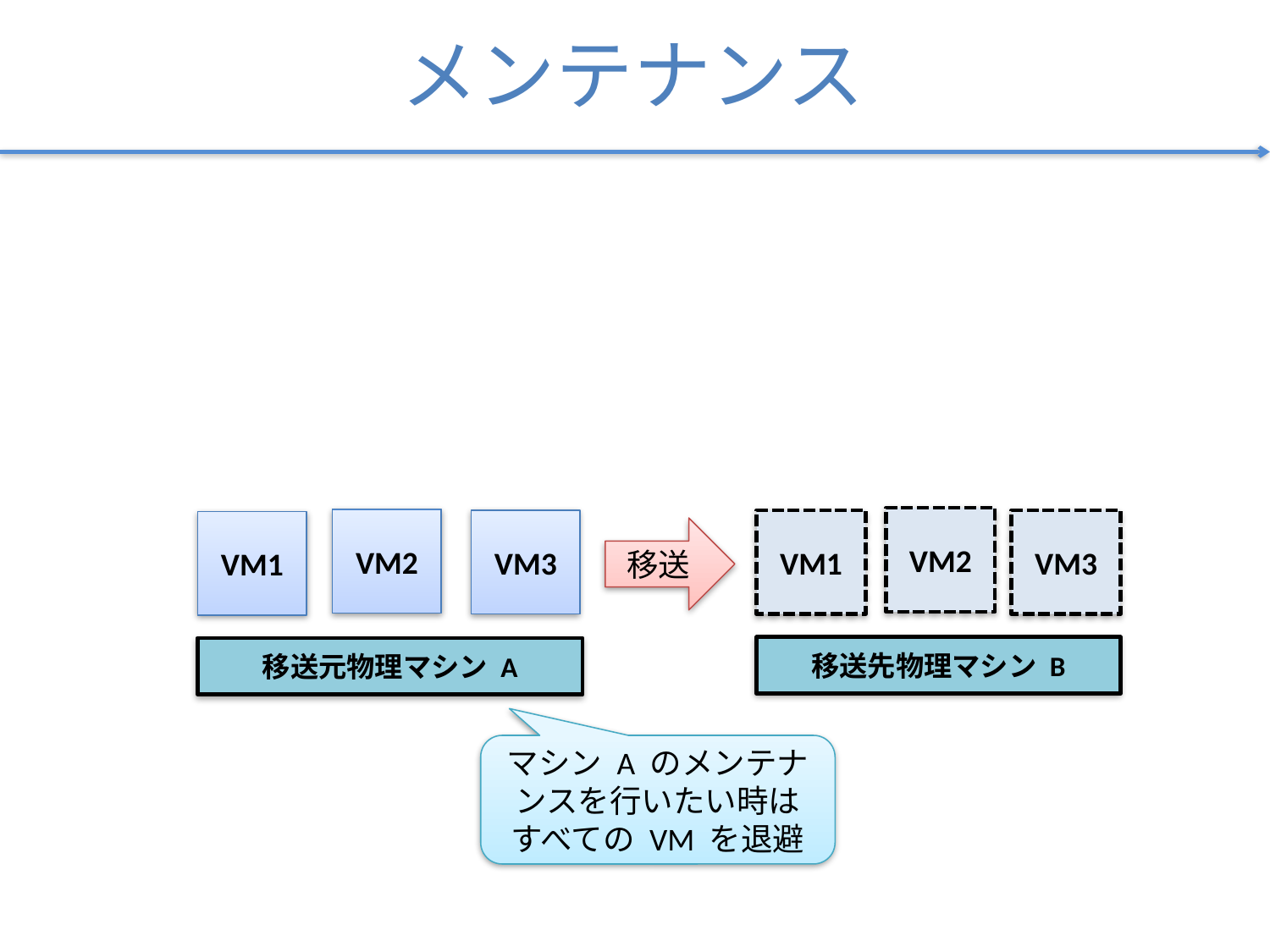

# メンテナンス
VM2
VM2
VM3
VM1
VM3
VM1
移送
移送先物理マシン B
移送元物理マシン A
マシン A のメンテナンスを行いたい時は
すべての VM を退避